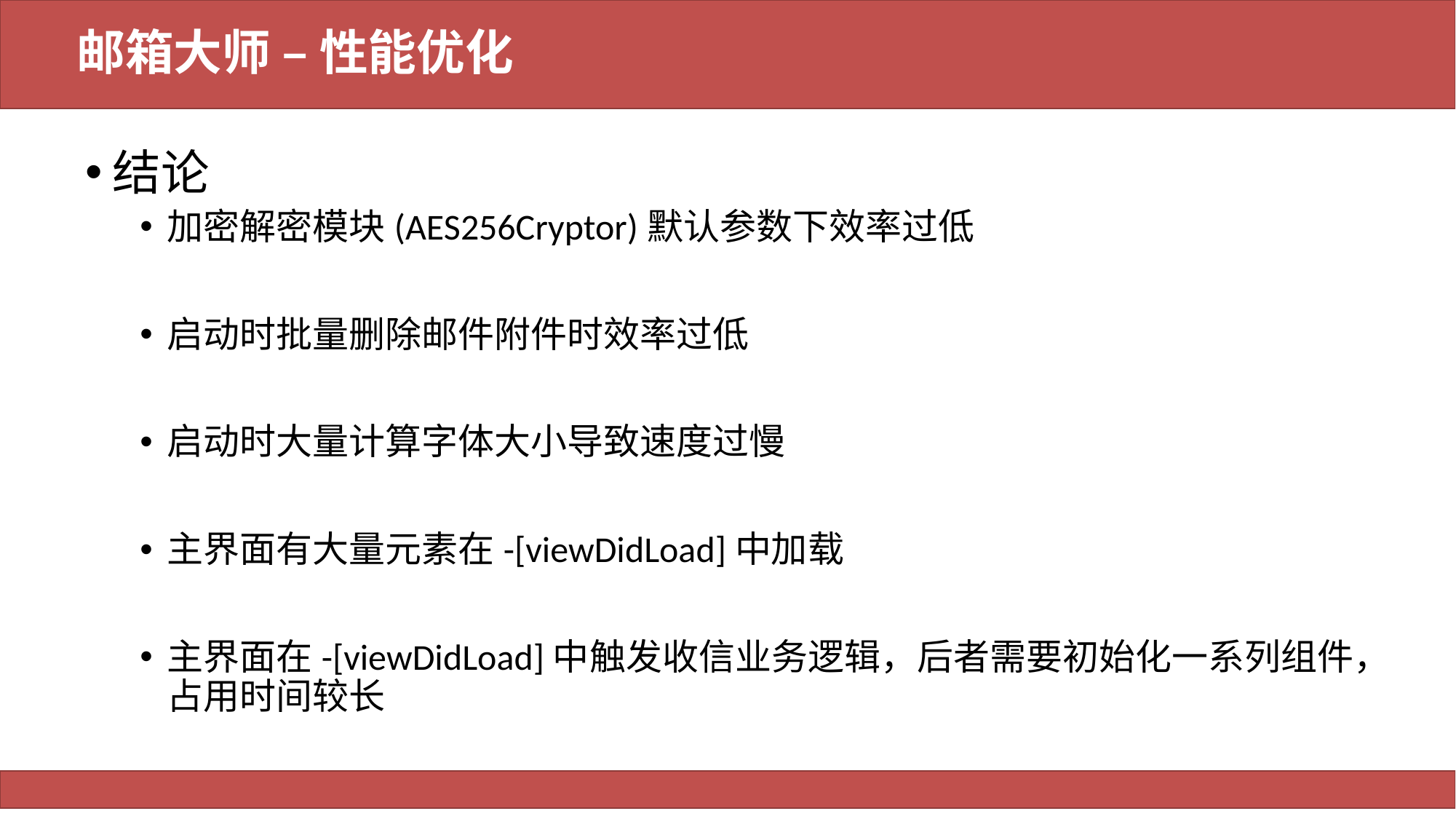

# 邮箱大师 – 性能优化
结论
加密解密模块(AES256Cryptor)默认参数下效率过低

启动时批量删除邮件附件时效率过低

启动时大量计算字体大小导致速度过慢

主界面有大量元素在-[viewDidLoad]中加载

主界面在-[viewDidLoad]中触发收信业务逻辑，后者需要初始化一系列组件，占用时间较长